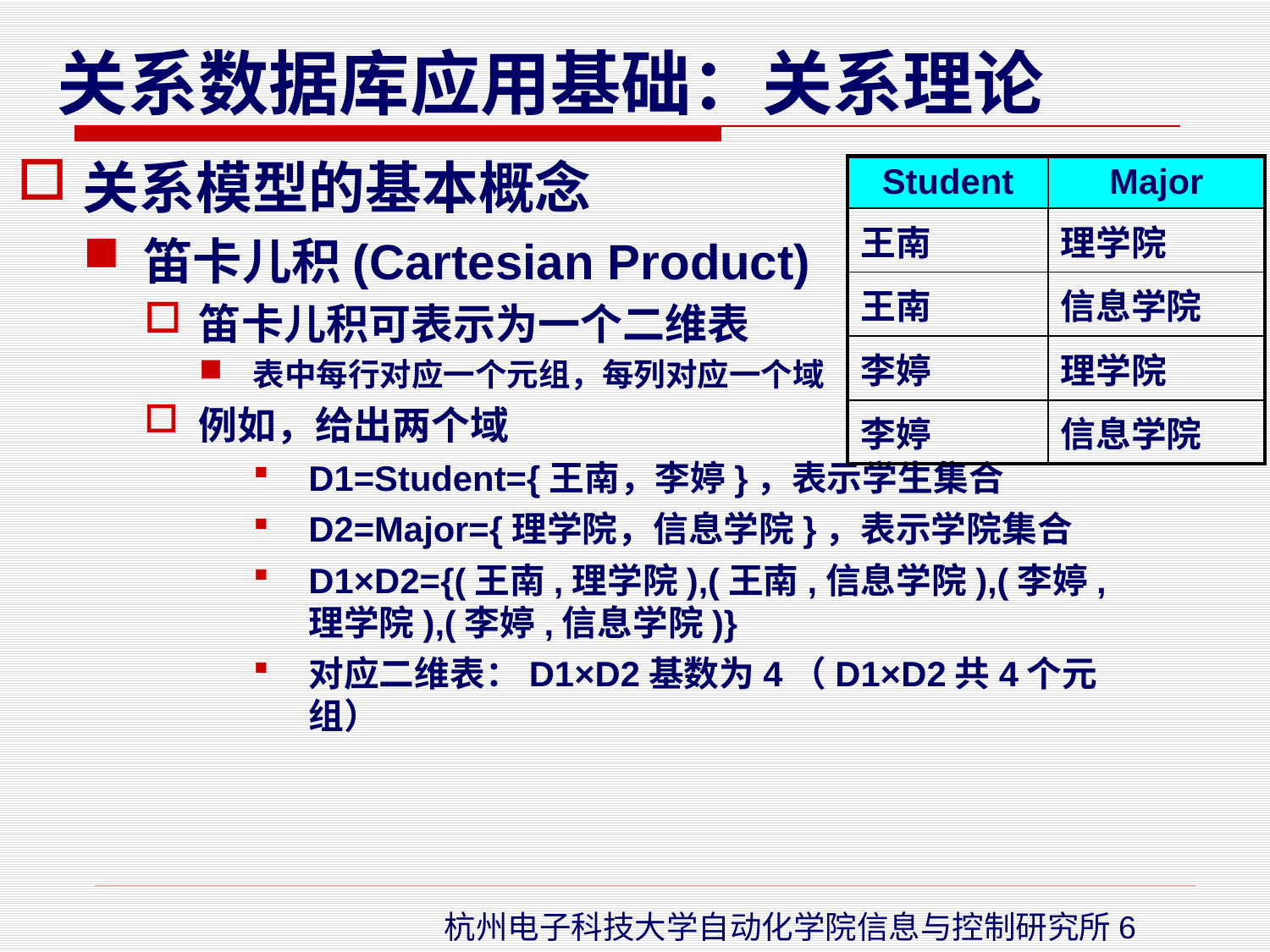

关系模型的基本概念
笛卡儿积(Cartesian Product)
笛卡儿积可表示为一个二维表
表中每行对应一个元组，每列对应一个域
例如，给出两个域
D1=Student={王南，李婷}，表示学生集合
D2=Major={理学院，信息学院}，表示学院集合
D1×D2={(王南,理学院),(王南,信息学院),(李婷,理学院),(李婷,信息学院)}
对应二维表：D1×D2基数为4（D1×D2共4个元组）
| Student | Major |
| --- | --- |
| 王南 | 理学院 |
| 王南 | 信息学院 |
| 李婷 | 理学院 |
| 李婷 | 信息学院 |